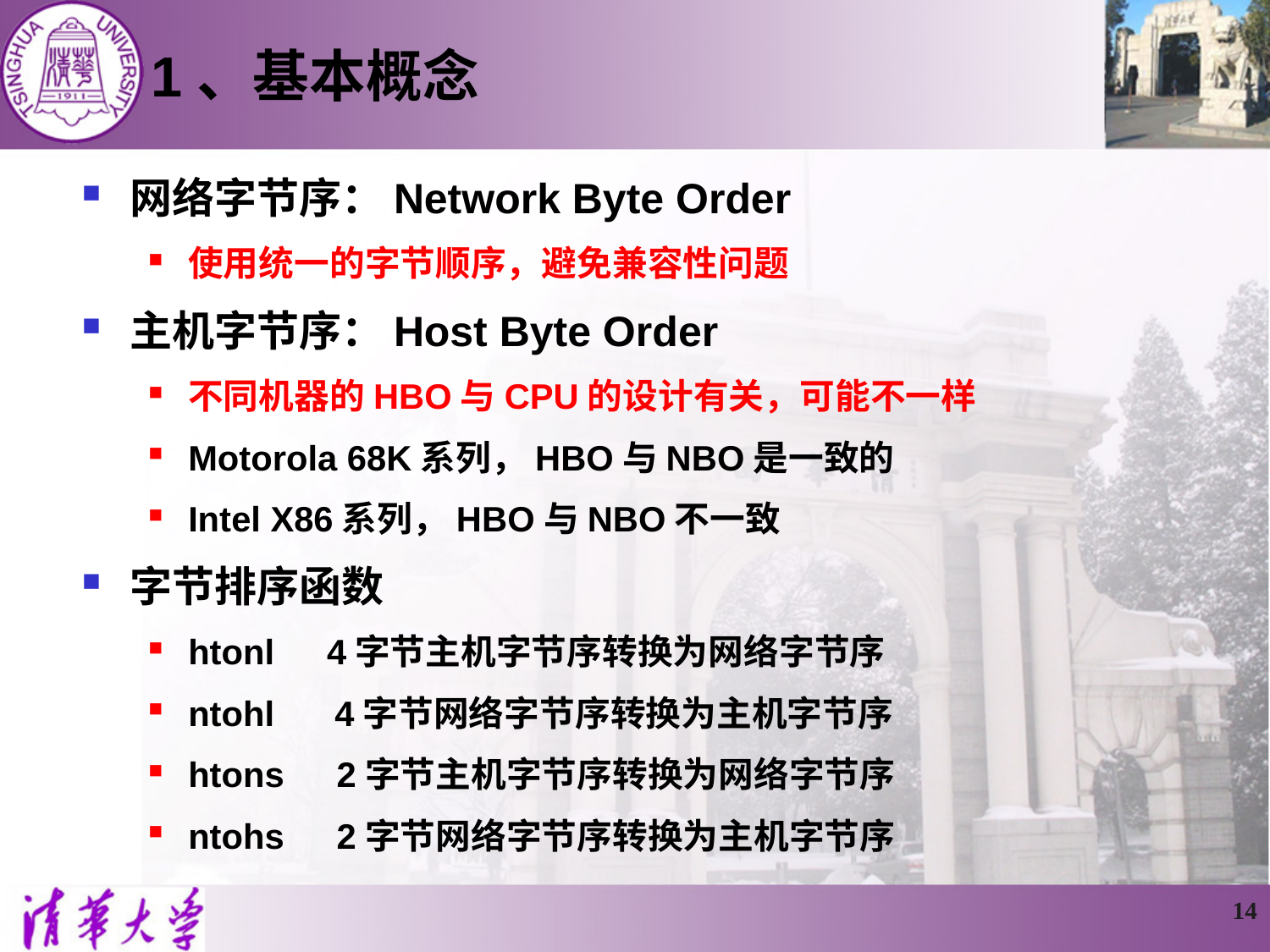

1、基本概念
网络字节序：Network Byte Order
使用统一的字节顺序，避免兼容性问题
主机字节序：Host Byte Order
不同机器的HBO与CPU的设计有关，可能不一样
Motorola 68K系列，HBO与NBO是一致的
Intel X86系列，HBO与NBO不一致
字节排序函数
htonl　4字节主机字节序转换为网络字节序
ntohl　 4字节网络字节序转换为主机字节序
htons　2字节主机字节序转换为网络字节序
ntohs　2字节网络字节序转换为主机字节序
14